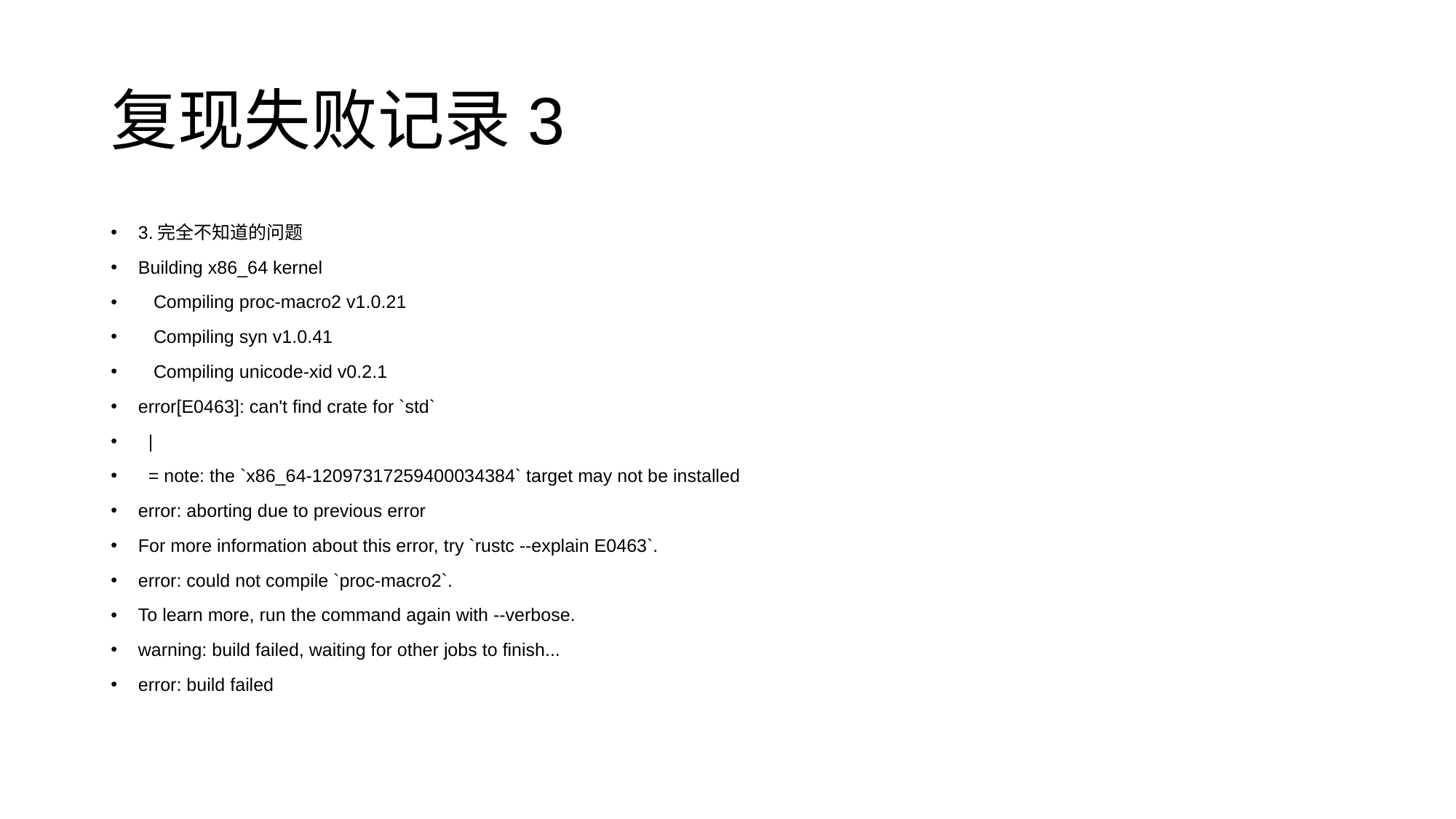

# 复现失败记录3
3.完全不知道的问题
Building x86_64 kernel
   Compiling proc-macro2 v1.0.21
   Compiling syn v1.0.41
   Compiling unicode-xid v0.2.1
error[E0463]: can't find crate for `std`
  |
  = note: the `x86_64-12097317259400034384` target may not be installed
error: aborting due to previous error
For more information about this error, try `rustc --explain E0463`.
error: could not compile `proc-macro2`.
To learn more, run the command again with --verbose.
warning: build failed, waiting for other jobs to finish...
error: build failed